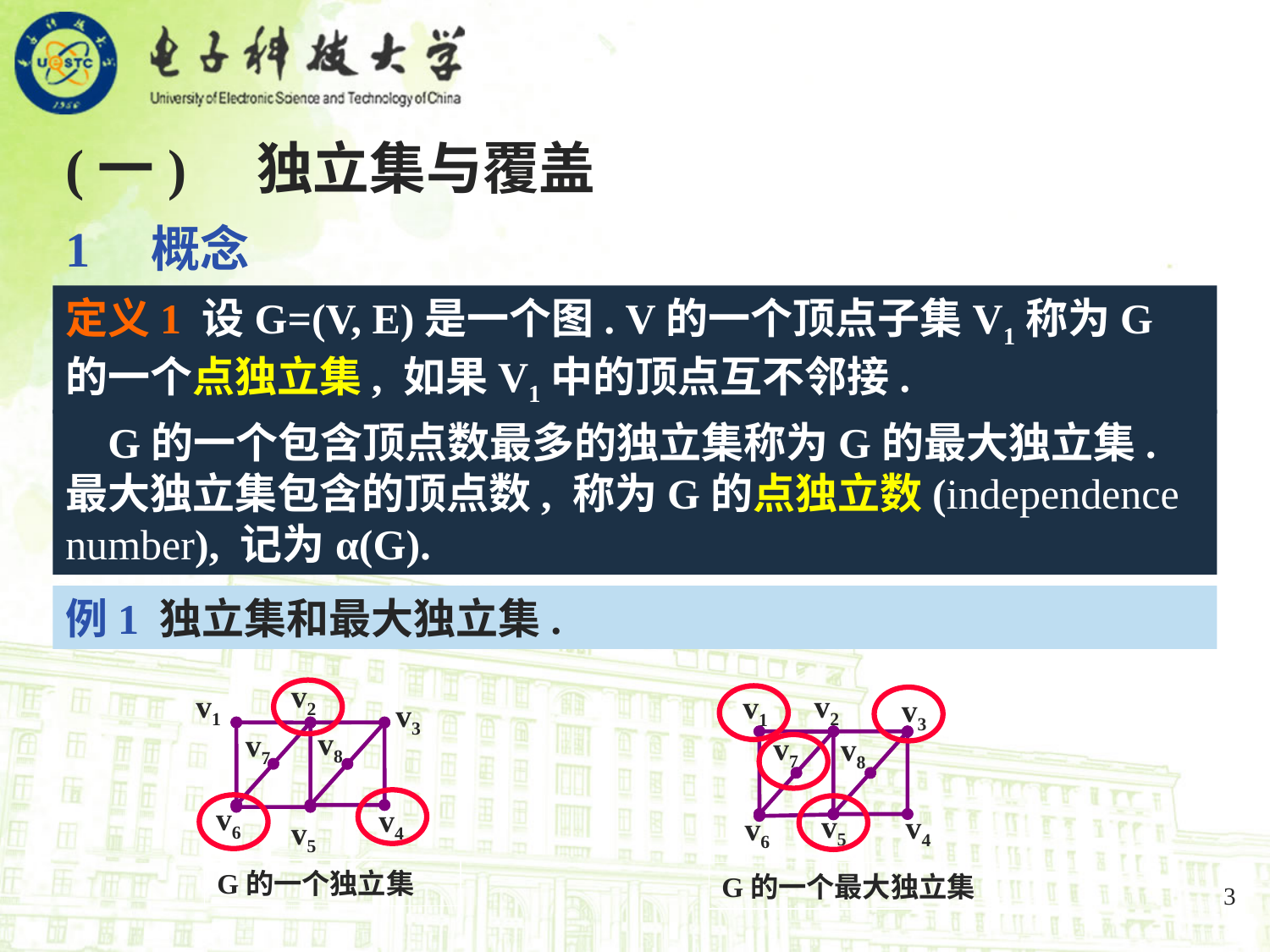

(一)    独立集与覆盖
1    概念
定义1 设G=(V, E)是一个图. V的一个顶点子集V1称为G的一个点独立集, 如果V1中的顶点互不邻接.
    G的一个包含顶点数最多的独立集称为G的最大独立集. 最大独立集包含的顶点数, 称为G的点独立数(independence number), 记为α(G).
例1 独立集和最大独立集.
v2
v1
v3
v8
v7

v6
v4

v5

v2
v1
v3
v7
v8

v5
v4
v6

G的一个独立集
G的一个最大独立集
3